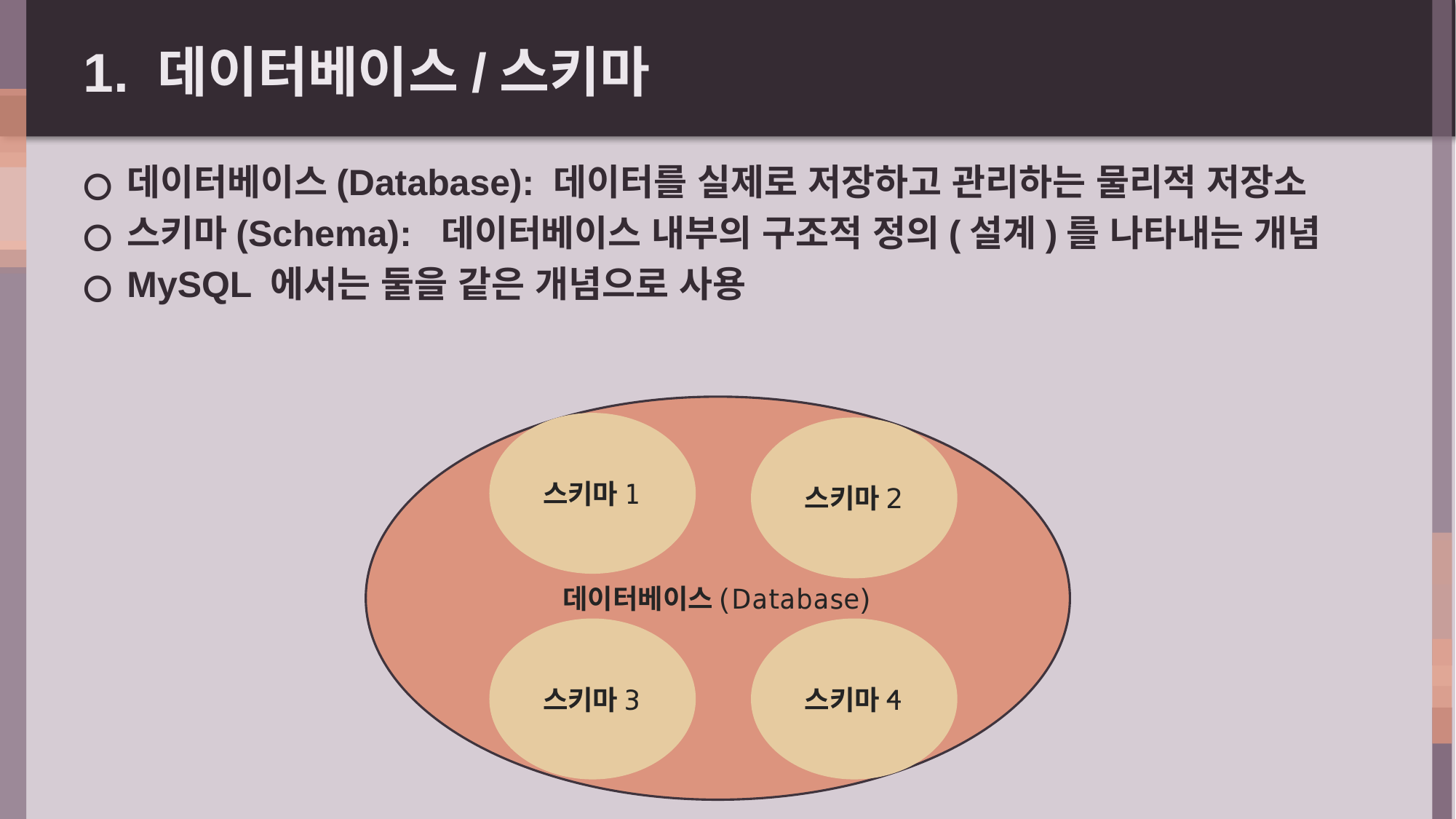

# 1. 데이터베이스/스키마
데이터베이스(Database): 데이터를 실제로 저장하고 관리하는 물리적 저장소
스키마(Schema):  데이터베이스 내부의 구조적 정의(설계)를 나타내는 개념
MySQL 에서는 둘을 같은 개념으로 사용

데이터베이스(Database)
스키마1
스키마2
스키마3
스키마4